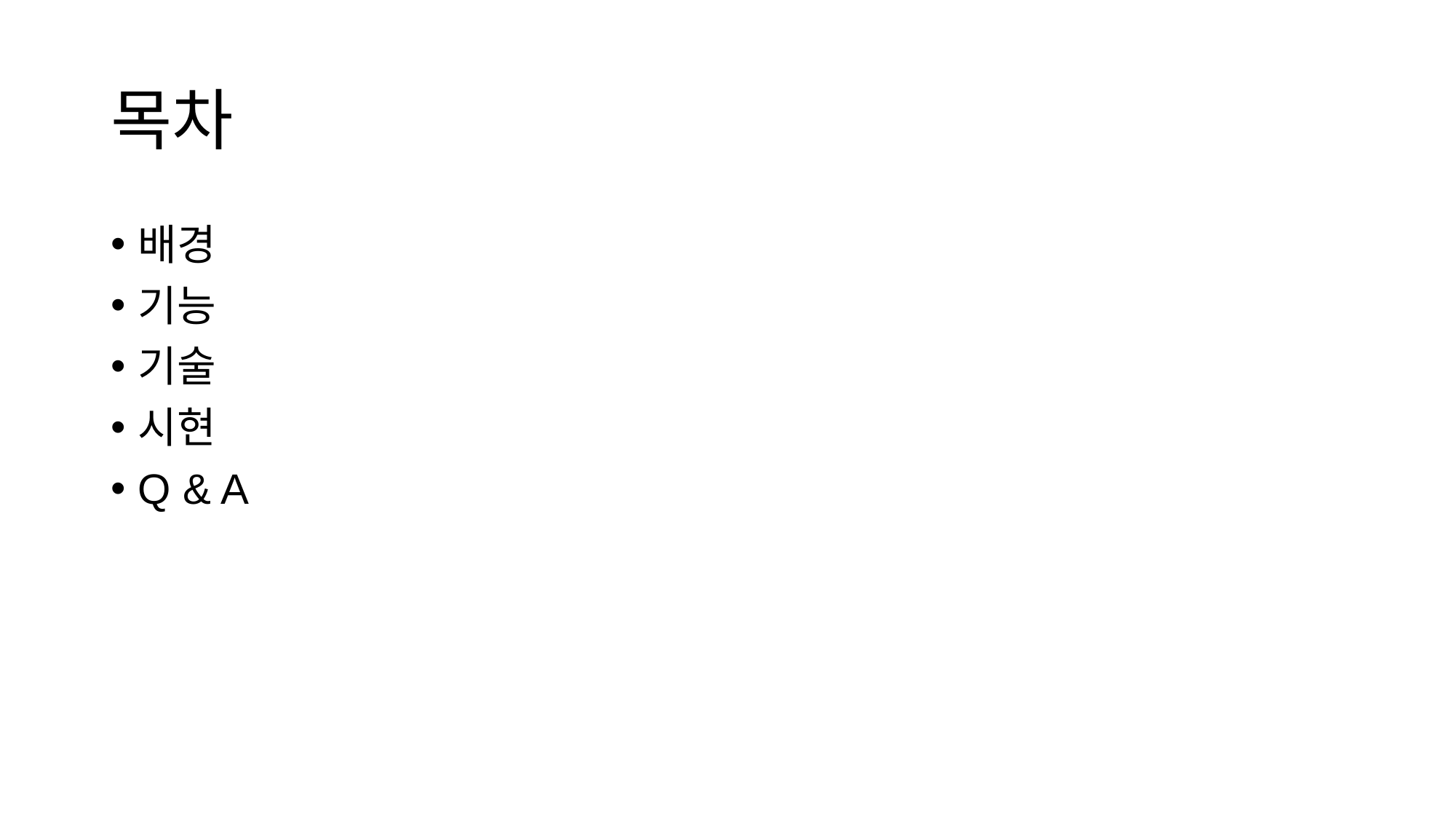

# 목차
배경
기능
기술
시현
Q & A